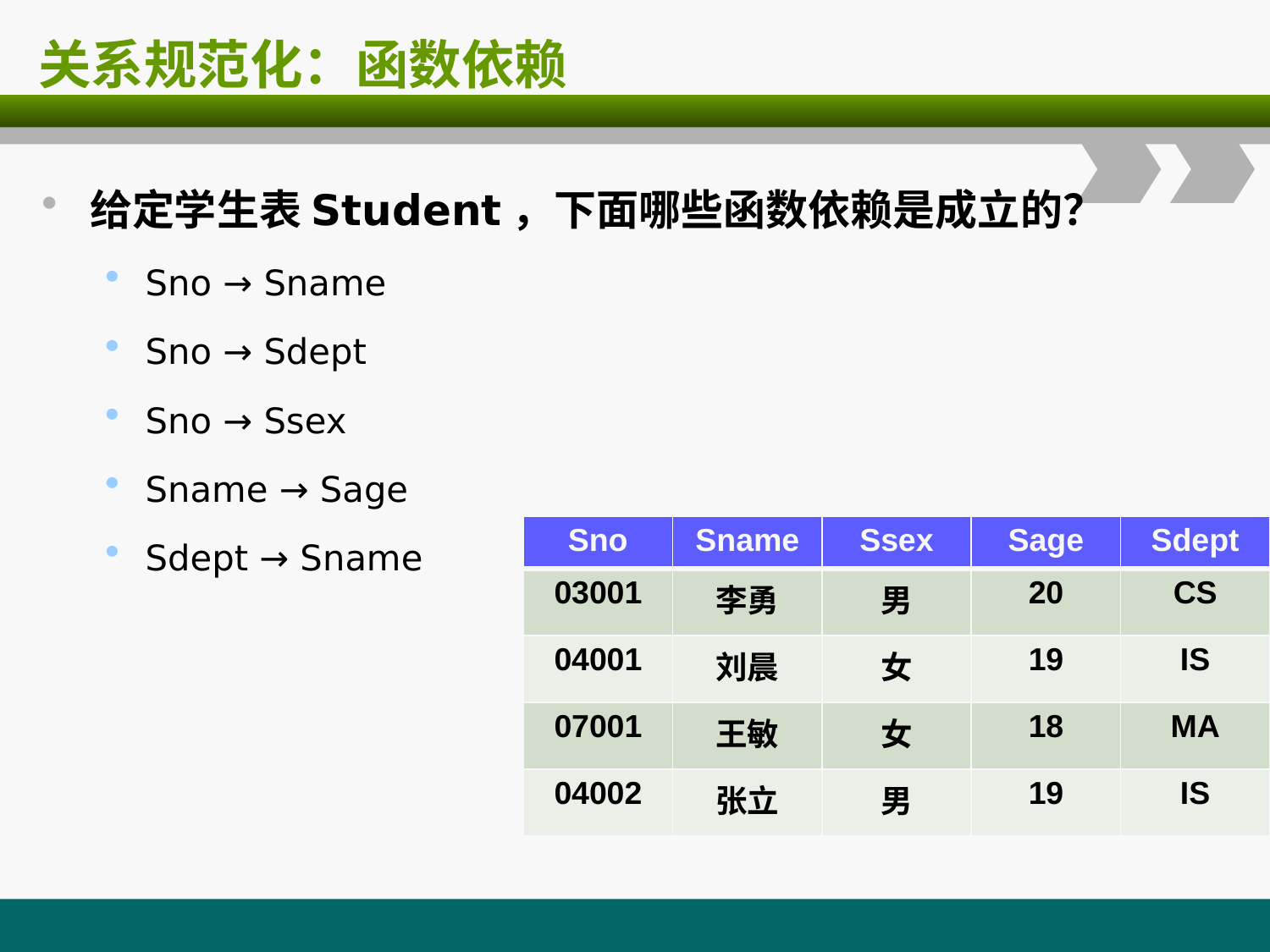

# 关系规范化：函数依赖
给定学生表Student，下面哪些函数依赖是成立的？
Sno → Sname
Sno → Sdept
Sno → Ssex
Sname → Sage
Sdept → Sname
| Sno | Sname | Ssex | Sage | Sdept |
| --- | --- | --- | --- | --- |
| 03001 | 李勇 | 男 | 20 | CS |
| 04001 | 刘晨 | 女 | 19 | IS |
| 07001 | 王敏 | 女 | 18 | MA |
| 04002 | 张立 | 男 | 19 | IS |